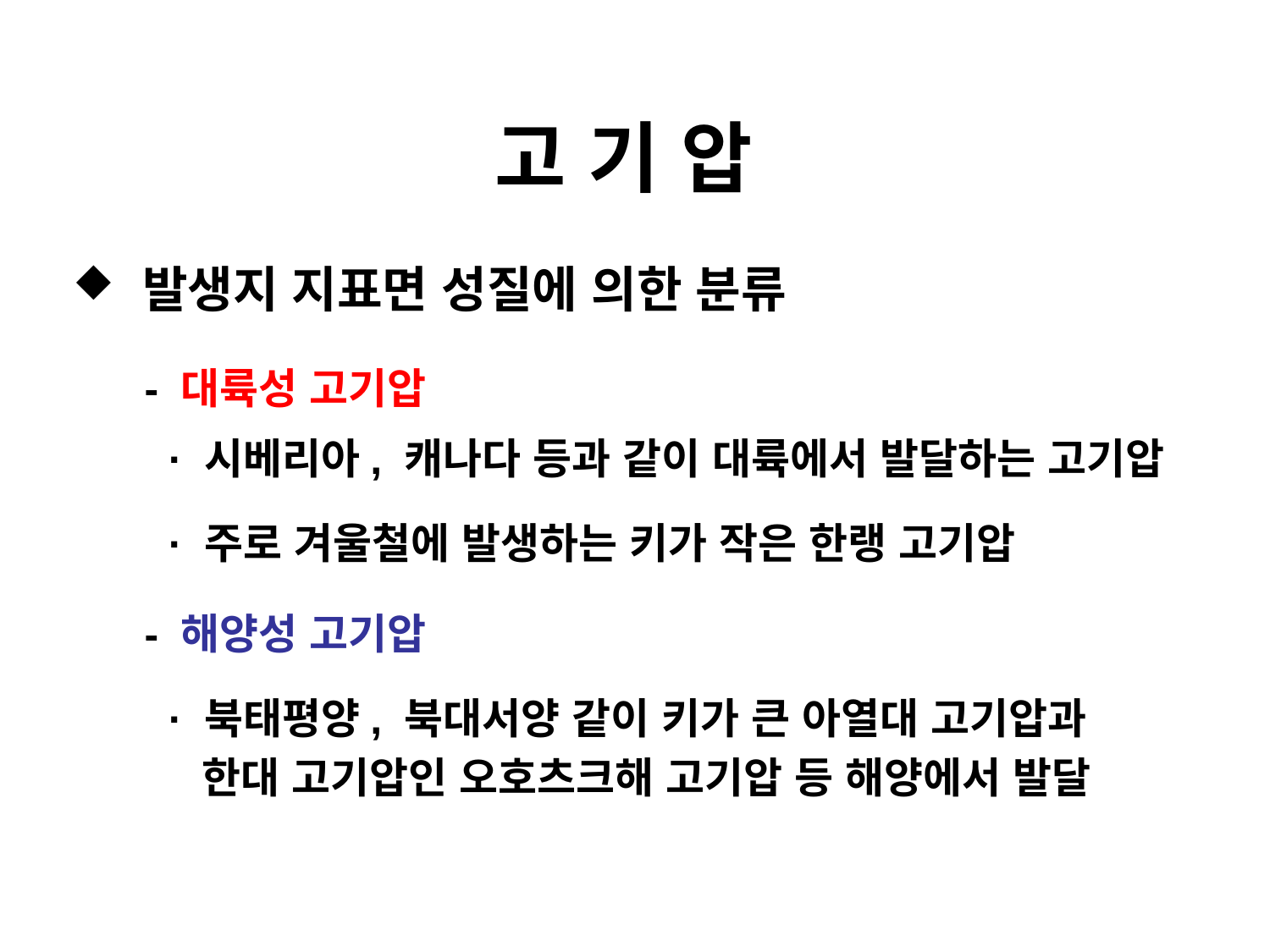

# 고 기 압
 발생지 지표면 성질에 의한 분류
    - 대륙성 고기압
      · 시베리아, 캐나다 등과 같이 대륙에서 발달하는 고기압
      · 주로 겨울철에 발생하는 키가 작은 한랭 고기압
    - 해양성 고기압
      · 북태평양, 북대서양 같이 키가 큰 아열대 고기압과
        한대 고기압인 오호츠크해 고기압 등 해양에서 발달